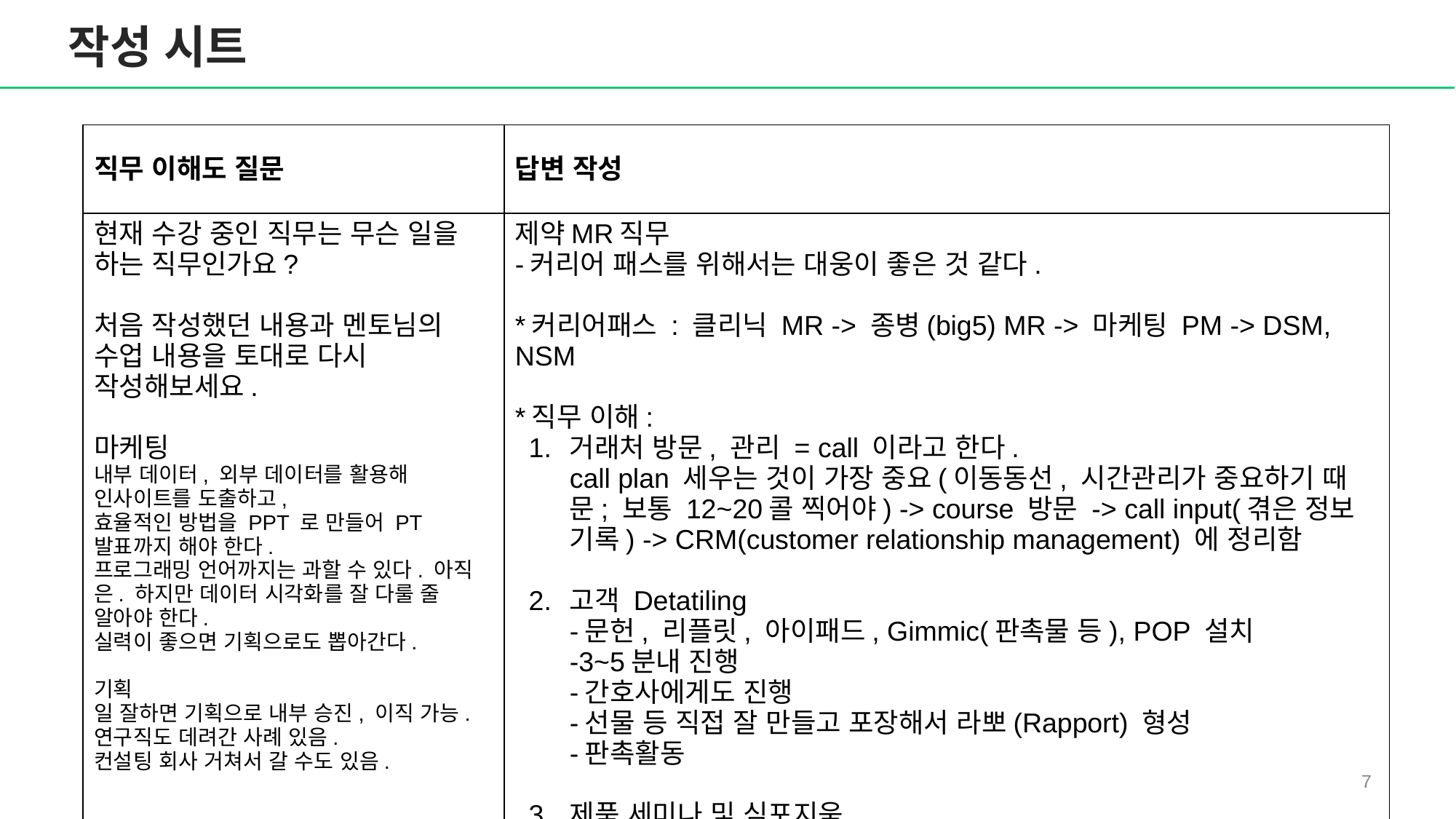

작성 시트
| 직무 이해도 질문 | 답변 작성 |
| --- | --- |
| 현재 수강 중인 직무는 무슨 일을 하는 직무인가요? 처음 작성했던 내용과 멘토님의 수업 내용을 토대로 다시 작성해보세요. 마케팅 내부 데이터, 외부 데이터를 활용해 인사이트를 도출하고, 효율적인 방법을 PPT 로 만들어 PT 발표까지 해야 한다. 프로그래밍 언어까지는 과할 수 있다. 아직은. 하지만 데이터 시각화를 잘 다룰 줄 알아야 한다. 실력이 좋으면 기획으로도 뽑아간다. 기획 일 잘하면 기획으로 내부 승진, 이직 가능. 연구직도 데려간 사례 있음. 컨설팅 회사 거쳐서 갈 수도 있음. | 제약MR직무 -커리어 패스를 위해서는 대웅이 좋은 것 같다. \*커리어패스 : 클리닉 MR -> 종병(big5) MR -> 마케팅 PM -> DSM, NSM \*직무 이해: 거래처 방문, 관리 = call 이라고 한다. call plan 세우는 것이 가장 중요(이동동선, 시간관리가 중요하기 때문; 보통 12~20콜 찍어야) -> course 방문 -> call input(겪은 정보 기록) -> CRM(customer relationship management) 에 정리함 고객 Detatiling -문헌, 리플릿, 아이패드, Gimmic(판촉물 등), POP 설치 -3~5분내 진행 -간호사에게도 진행 -선물 등 직접 잘 만들고 포장해서 라뽀(Rapport) 형성 -판촉활동 제품 세미나 및 심포지움 \*세미나 : MR과 마케팅PM이 PT 진행 -제품 홍보하고 얼굴 알리기 효과적 -합법적, CP에 문제 없음 -15~20분 \*심포지움/주요학회 - 주로 춘/추계 -1박2일, 호텔 홀 대여 -교수님들이 임상결과 발표 -부스활동으로 디테일링 하기도 -주로 주말 Sales 분석 / 관리 -매월 초 OCS 통계 회수 -분석 꼼꼼히 -실적은 매우 중요! (상위 10%에 들기) 제품 트레이닝 학습, PT 테스트, 전략발표 -주로 월1회 제품 교육 진행 각종 상식 리베이트 쌍벌제 (2010): 양측 모두 처벌 리베이트 투아웃제 : 1회 적발시 정지, 2회 적발시 보험적용대상 제외(시장 퇴출) CP(공정거래규약; compliance) : 이에 대한 생각 정리, 닥터들이 갈 수록 만나는 영업사원만 만나는 경향, 리베이트는 점차 사라질 것 역량 : 긍정성, 목표지향성, 소통/협력성, 유연성, 열정, Attitude와 인성도 중요, 설득/논리력, 전략적사고, 끈기 !!! |
|  |  |
7